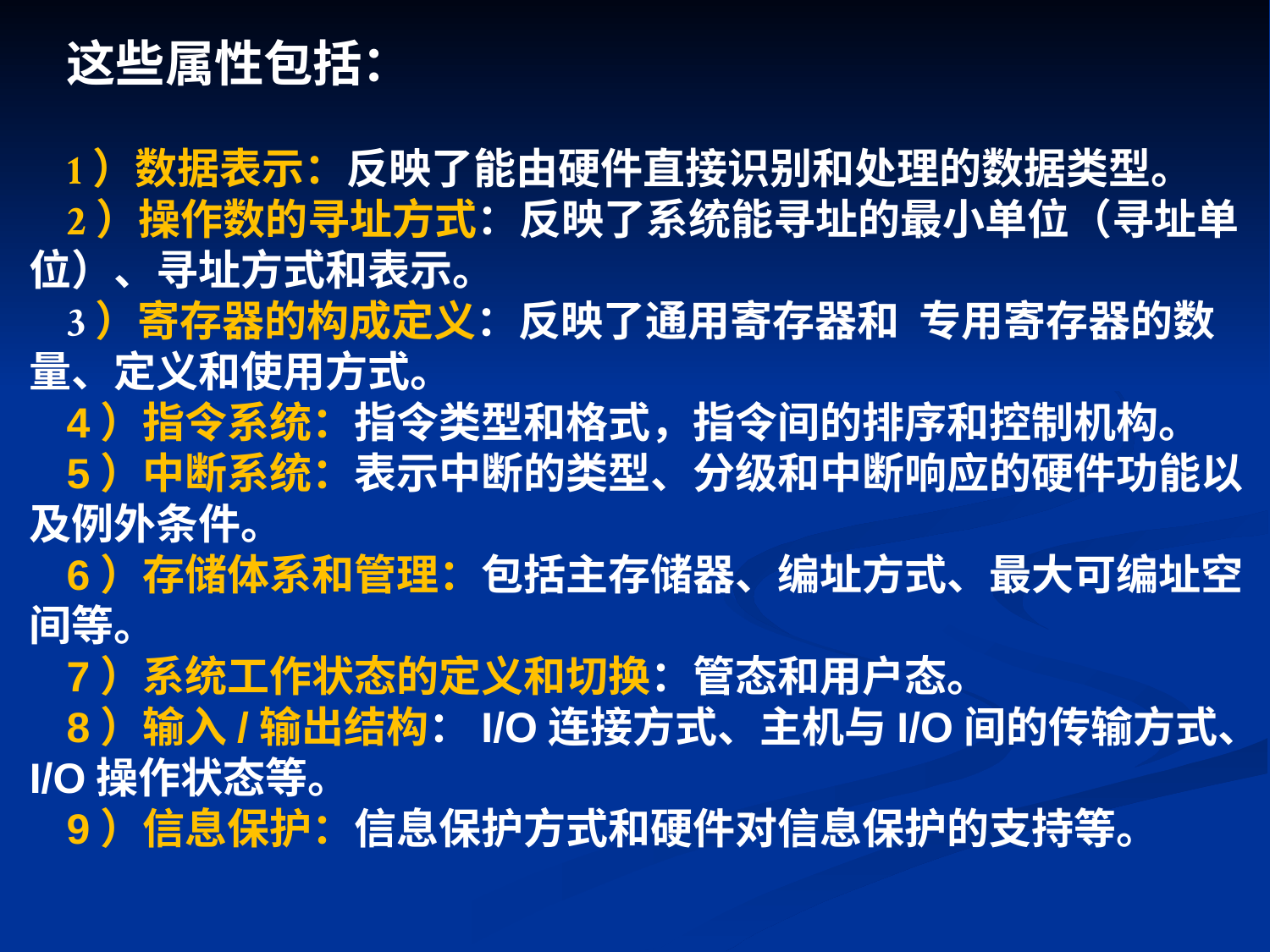

这些属性包括：

1）数据表示：反映了能由硬件直接识别和处理的数据类型。
2）操作数的寻址方式：反映了系统能寻址的最小单位（寻址单位）、寻址方式和表示。3）寄存器的构成定义：反映了通用寄存器和  专用寄存器的数量、定义和使用方式。
4）指令系统：指令类型和格式，指令间的排序和控制机构。
5）中断系统：表示中断的类型、分级和中断响应的硬件功能以及例外条件。
6）存储体系和管理：包括主存储器、编址方式、最大可编址空间等。
7）系统工作状态的定义和切换：管态和用户态。
8）输入/输出结构：I/O连接方式、主机与I/O间的传输方式、I/O操作状态等。
9）信息保护：信息保护方式和硬件对信息保护的支持等。
18